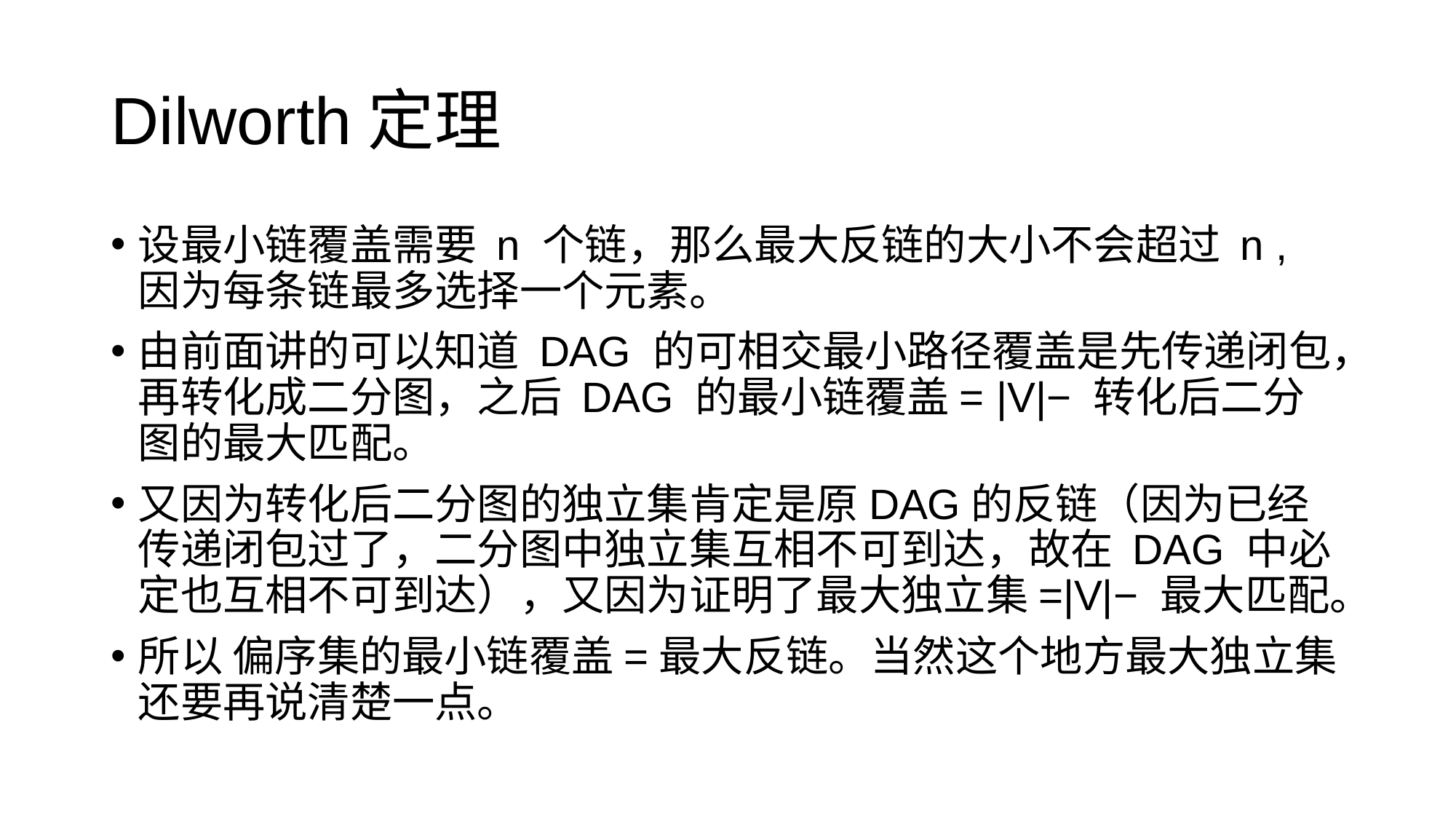

# Dilworth定理
设最小链覆盖需要 n 个链，那么最大反链的大小不会超过 n , 因为每条链最多选择一个元素。
由前面讲的可以知道 DAG 的可相交最小路径覆盖是先传递闭包，再转化成二分图，之后 DAG 的最小链覆盖= |V|− 转化后二分图的最大匹配。
又因为转化后二分图的独立集肯定是原DAG的反链（因为已经传递闭包过了，二分图中独立集互相不可到达，故在 DAG 中必定也互相不可到达），又因为证明了最大独立集=|V|− 最大匹配。
所以 偏序集的最小链覆盖=最大反链。当然这个地方最大独立集还要再说清楚一点。